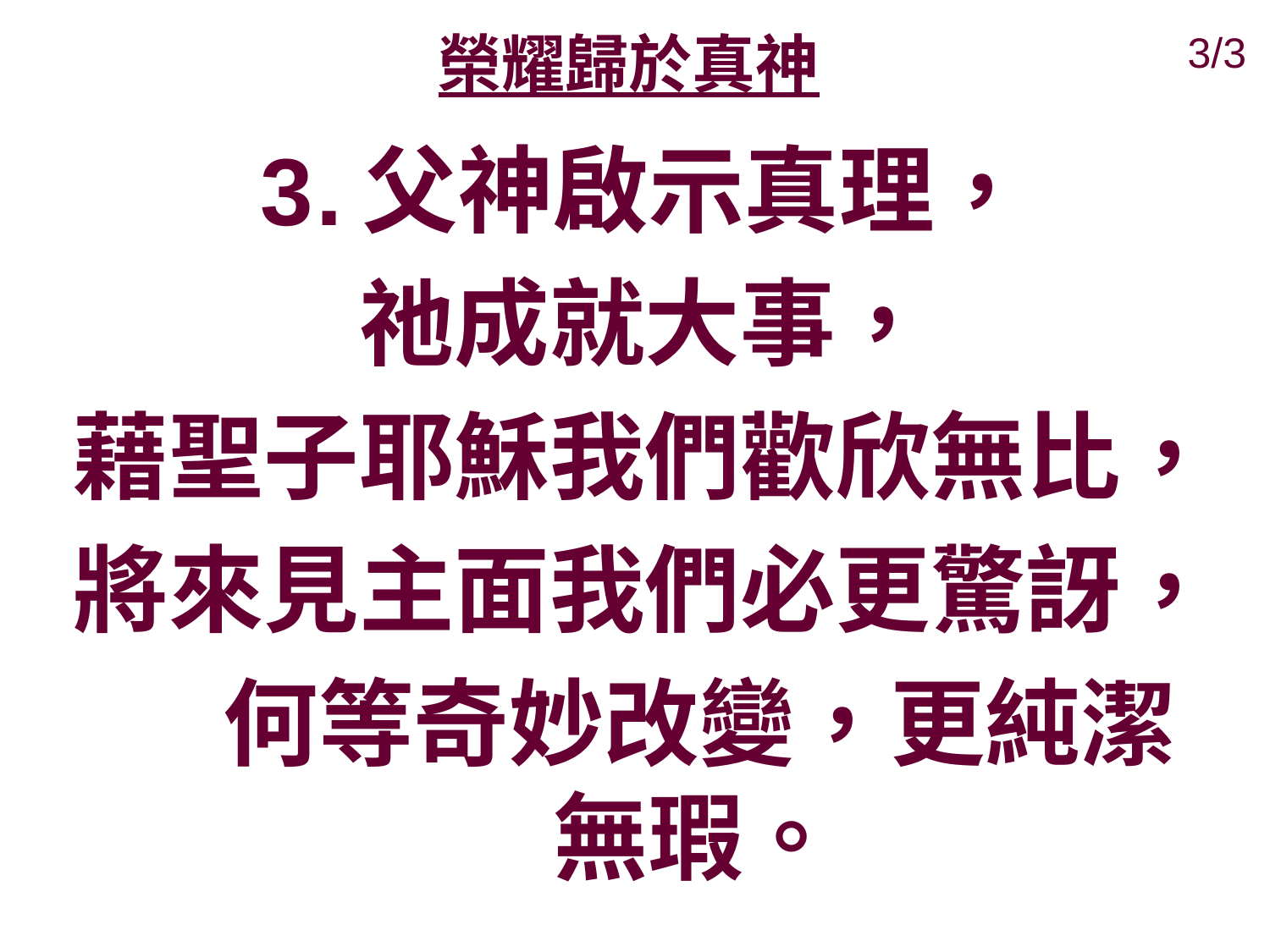

# 榮耀歸於真神
3/3
父神啟示真理，
祂成就大事，
藉聖子耶穌我們歡欣無比，
將來見主面我們必更驚訝，
    何等奇妙改變，更純潔無瑕。